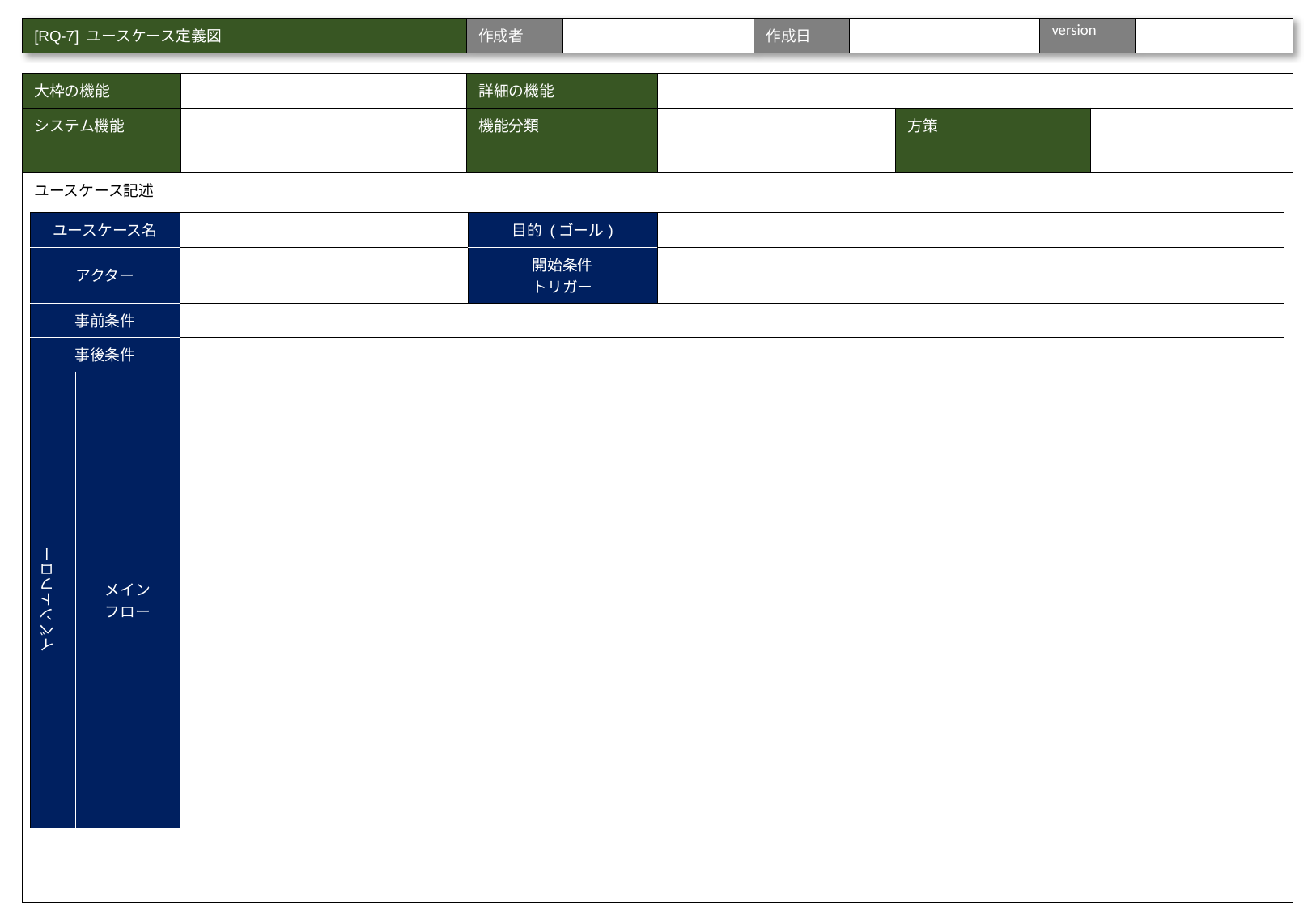

| ユースケース名 |  |  | 目的 (ゴール) |  |
| --- | --- | --- | --- | --- |
| アクター |  |  | 開始条件 トリガー |  |
| 事前条件 |  |  |  |  |
| 事後条件 |  |  |  |  |
| イベントフロー | メイン フロー |  |  |  |